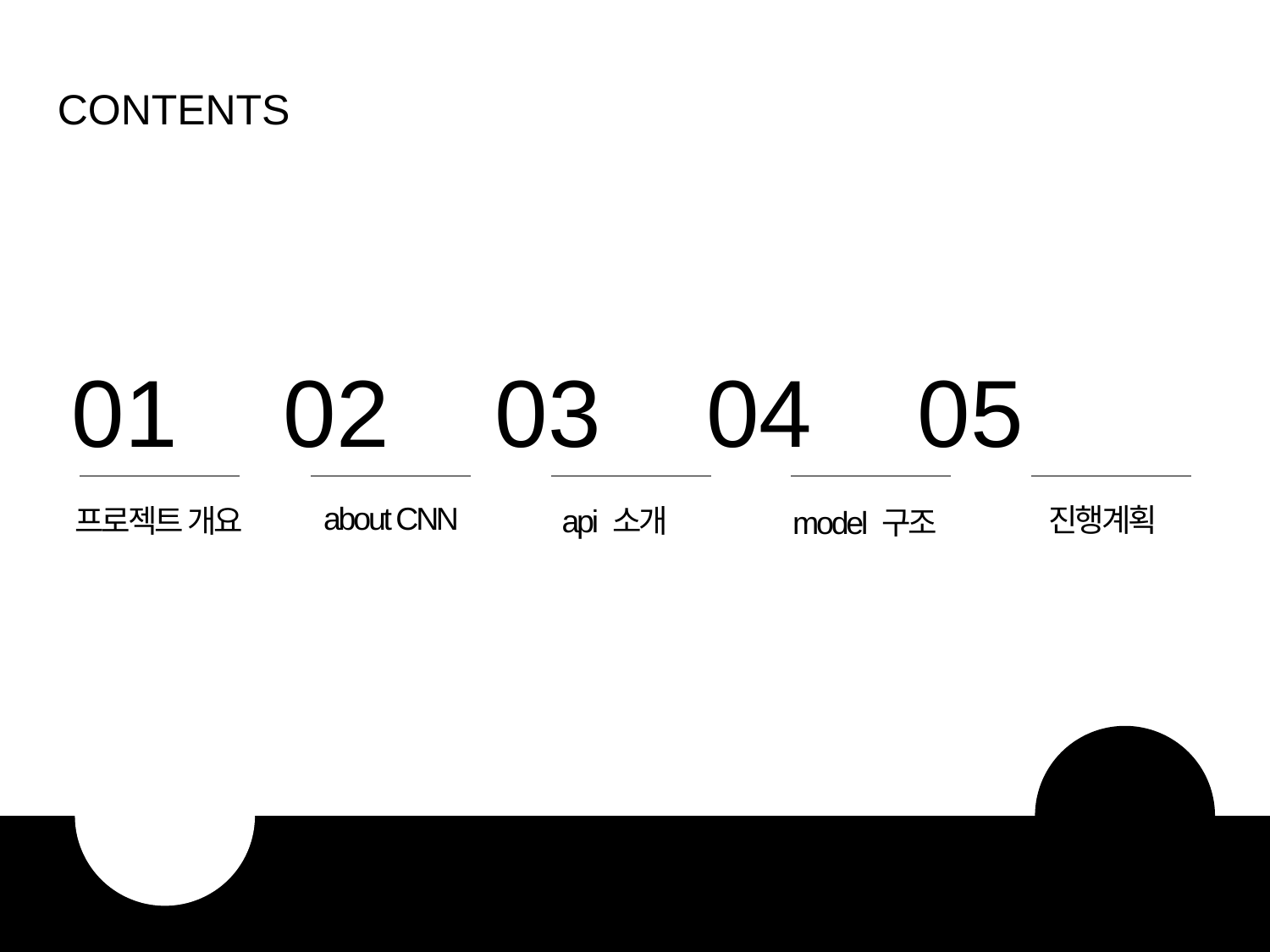

CONTENTS
01    02    03    04    05
about CNN
진행계획
프로젝트 개요
api 소개
model 구조